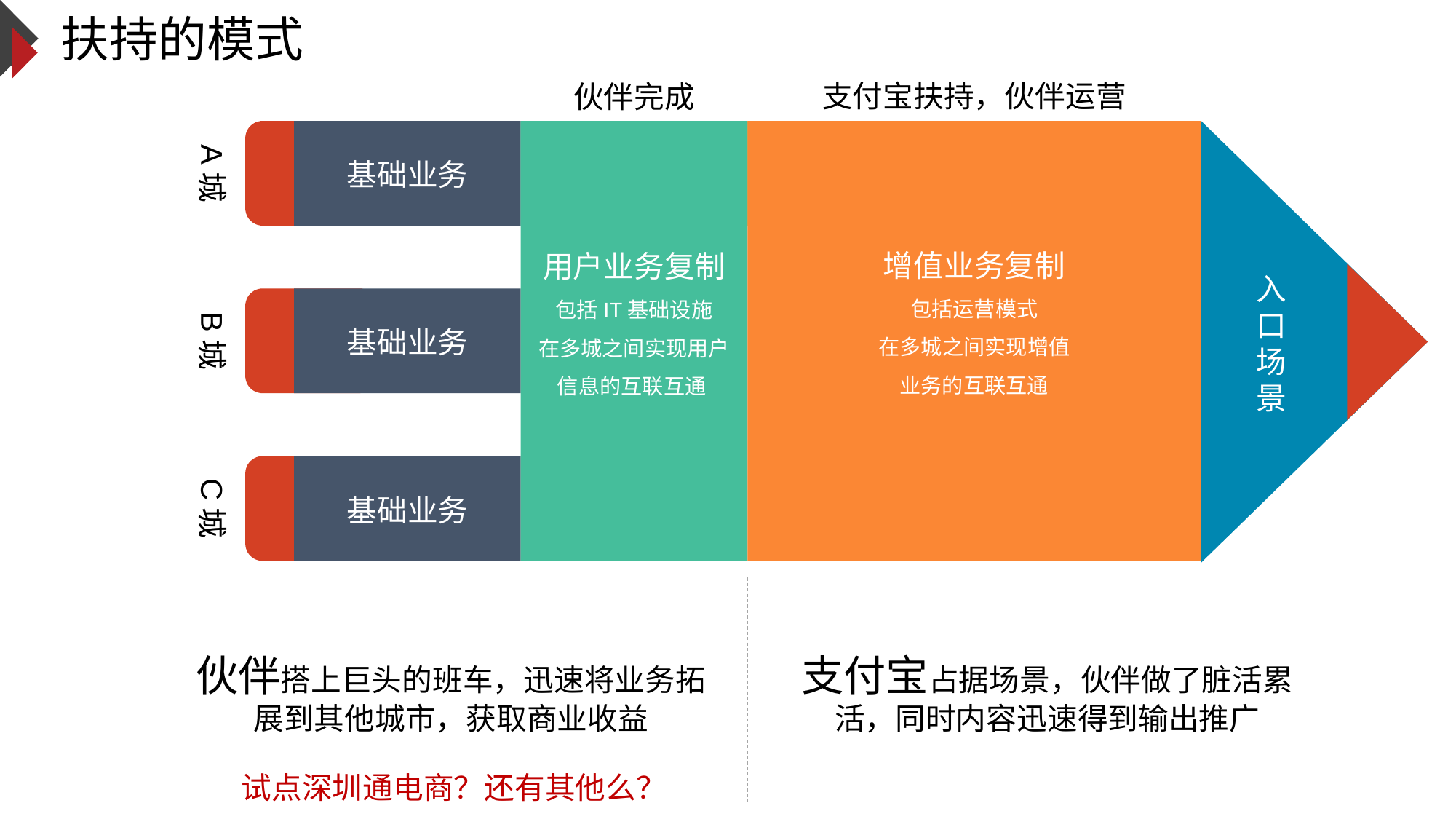

# 扶持的模式
支付宝扶持，伙伴运营
伙伴完成

增值业务复制
包括运营模式
在多城之间实现增值业务的互联互通
A城

用户业务复制
包括IT基础设施
在多城之间实现用户信息的互联互通
基础业务
用户业务
移动业务
增值业务
入口场景
B城

基础业务
C城

基础业务
伙伴搭上巨头的班车，迅速将业务拓展到其他城市，获取商业收益
支付宝占据场景，伙伴做了脏活累活，同时内容迅速得到输出推广
试点深圳通电商？还有其他么？